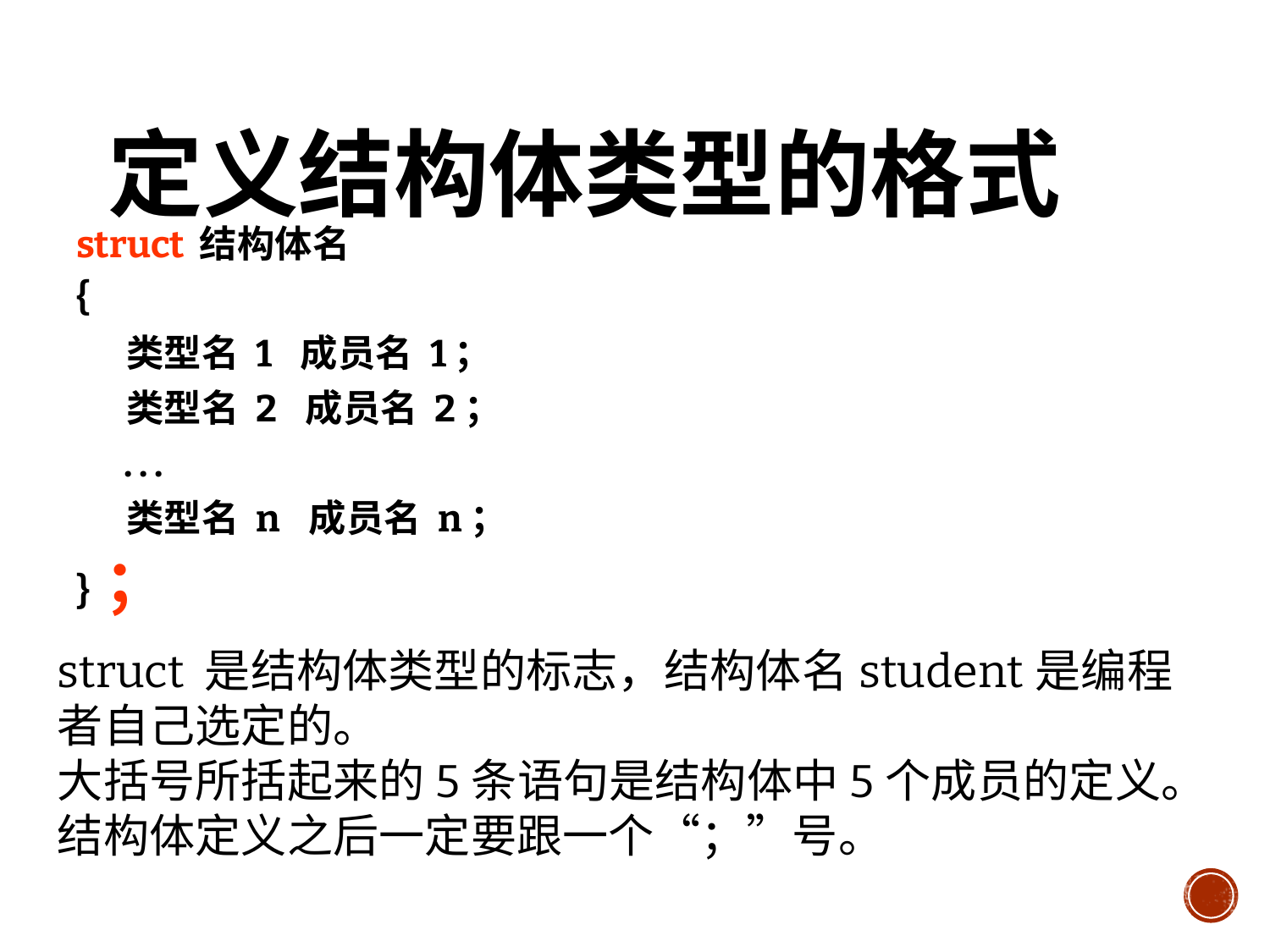

# 定义结构体类型的格式
struct 结构体名
{
     类型名 1   成员名 1；
     类型名 2   成员名 2；
       . . .
     类型名 n   成员名 n；
} ；
struct 是结构体类型的标志，结构体名student是编程者自己选定的。
大括号所括起来的5条语句是结构体中5个成员的定义。
结构体定义之后一定要跟一个“；”号。